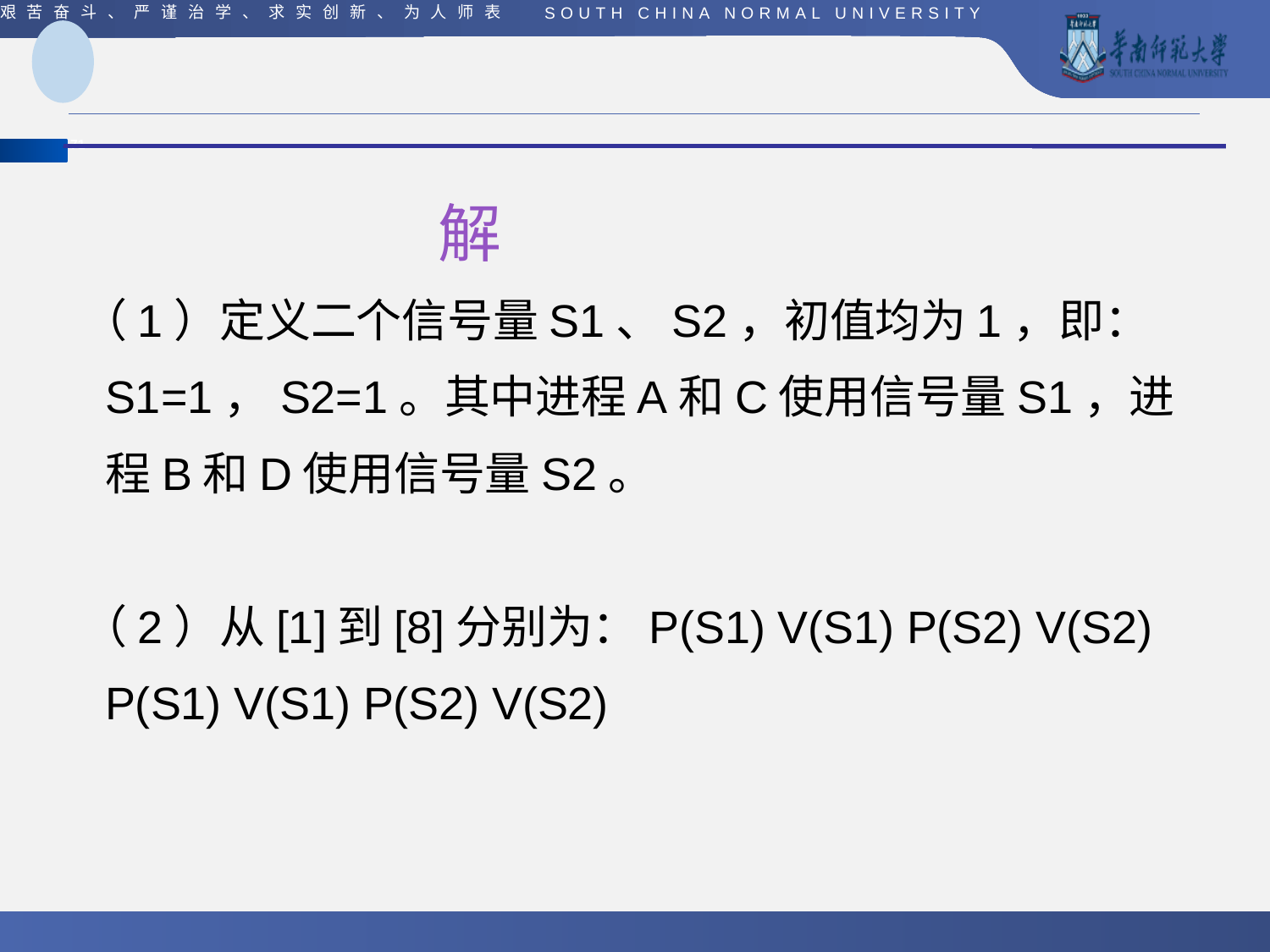

#
                                  解
（1）定义二个信号量S1、S2，初值均为1，即：S1=1，S2=1。其中进程A和C使用信号量S1，进程B和D使用信号量S2。

（2）从[1]到[8]分别为：P(S1) V(S1) P(S2) V(S2) P(S1) V(S1) P(S2) V(S2)

71